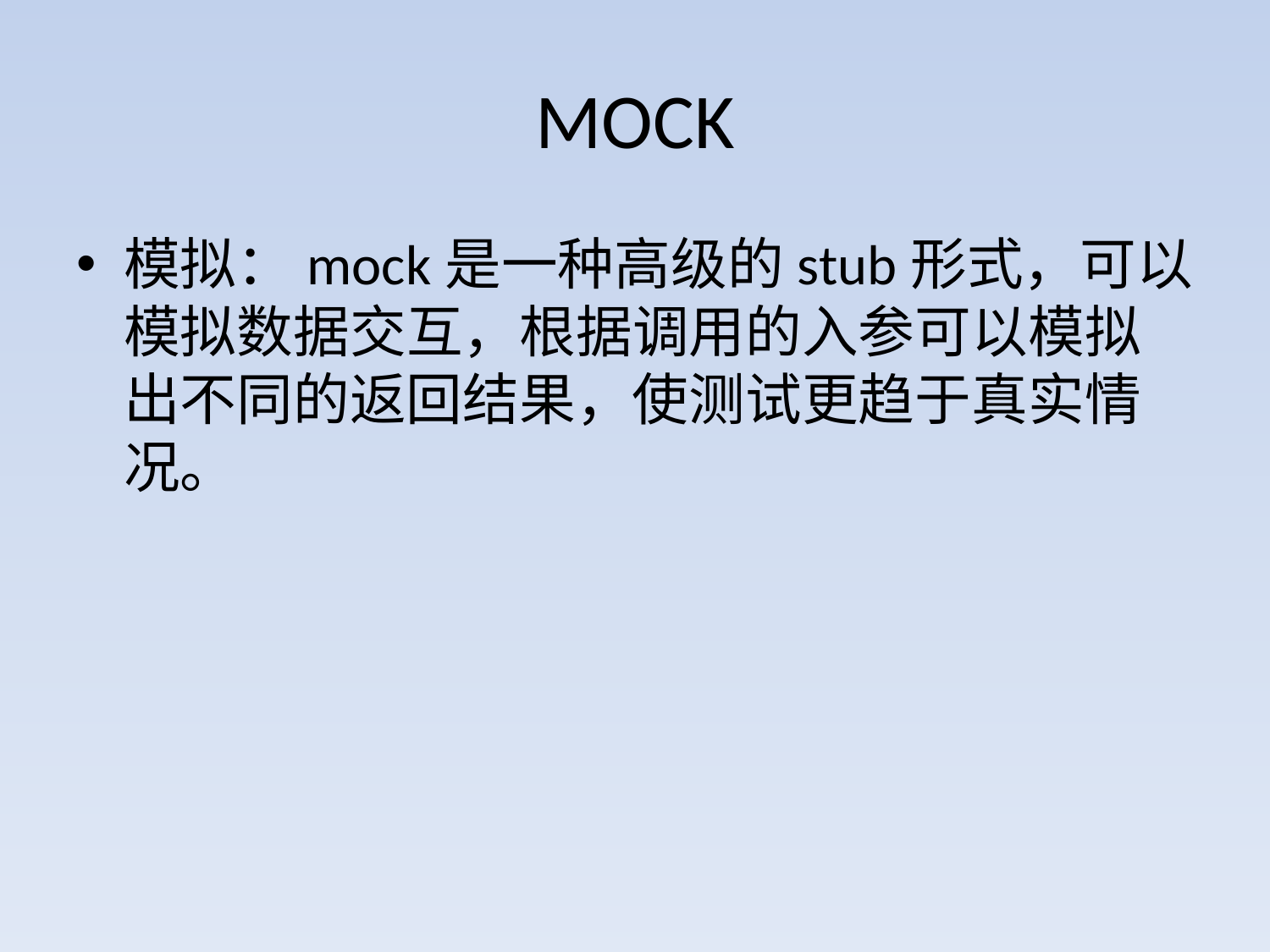

# MOCK
模拟：mock是一种高级的stub形式，可以模拟数据交互，根据调用的入参可以模拟出不同的返回结果，使测试更趋于真实情况。